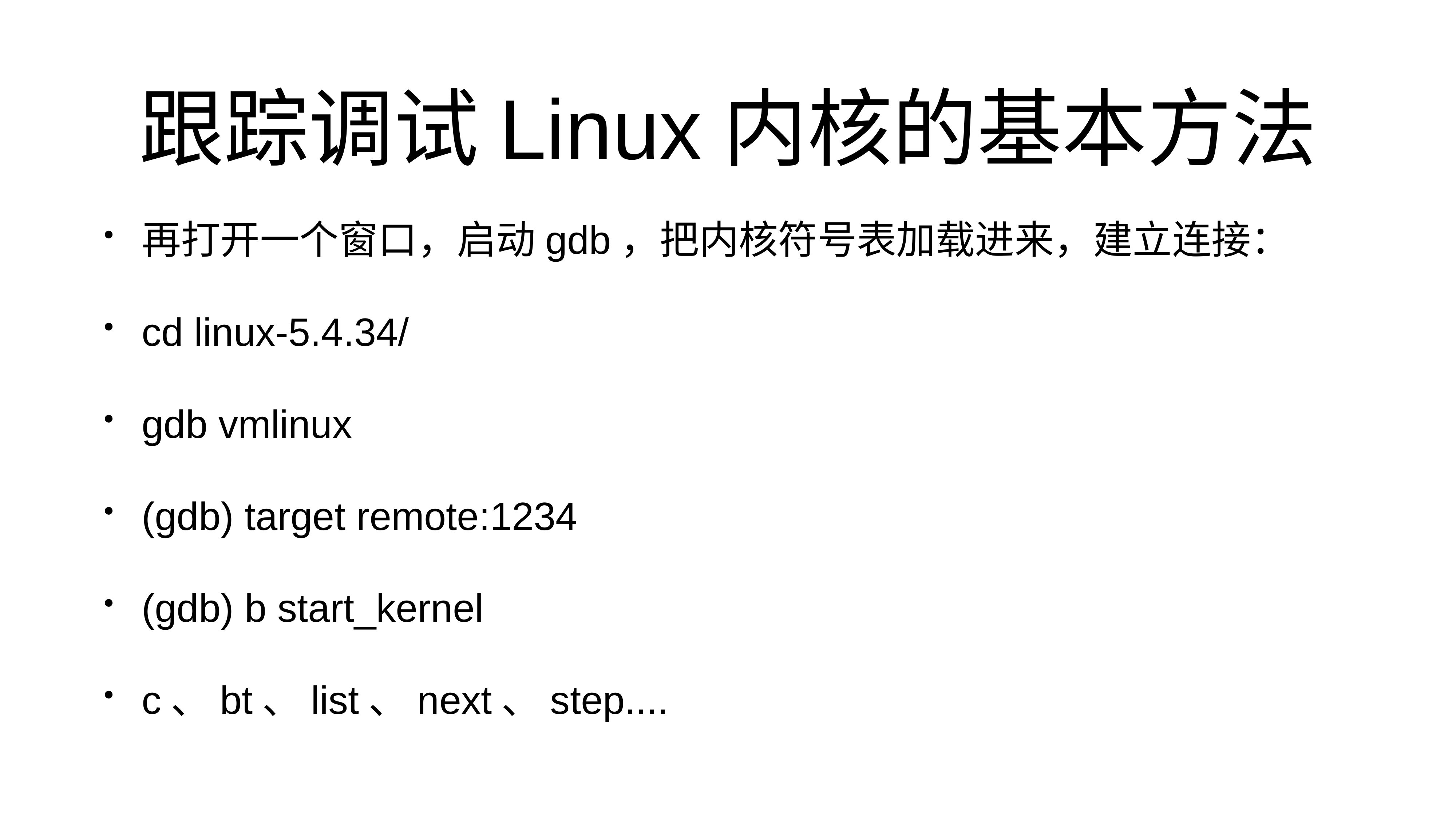

# 跟踪调试Linux内核的基本方法
再打开一个窗口，启动gdb，把内核符号表加载进来，建立连接：
cd linux-5.4.34/
gdb vmlinux
(gdb) target remote:1234
(gdb) b start_kernel
c、bt、list、next、step....